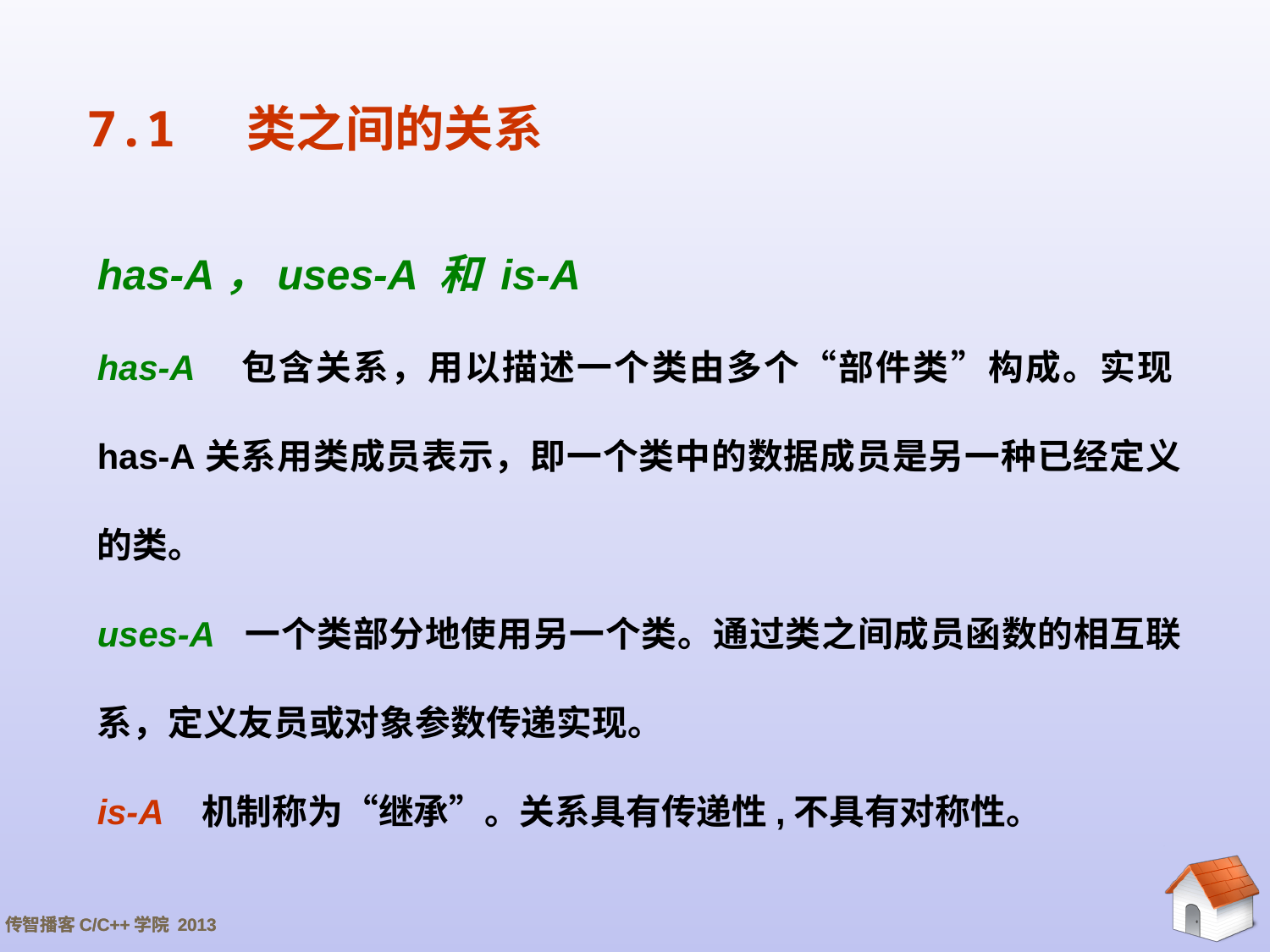

# 7.1  类之间的关系
has-A，uses-A 和 is-A
has-A   包含关系，用以描述一个类由多个“部件类”构成。实现has-A关系用类成员表示，即一个类中的数据成员是另一种已经定义的类。
uses-A  一个类部分地使用另一个类。通过类之间成员函数的相互联系，定义友员或对象参数传递实现。
is-A   机制称为“继承”。关系具有传递性,不具有对称性。